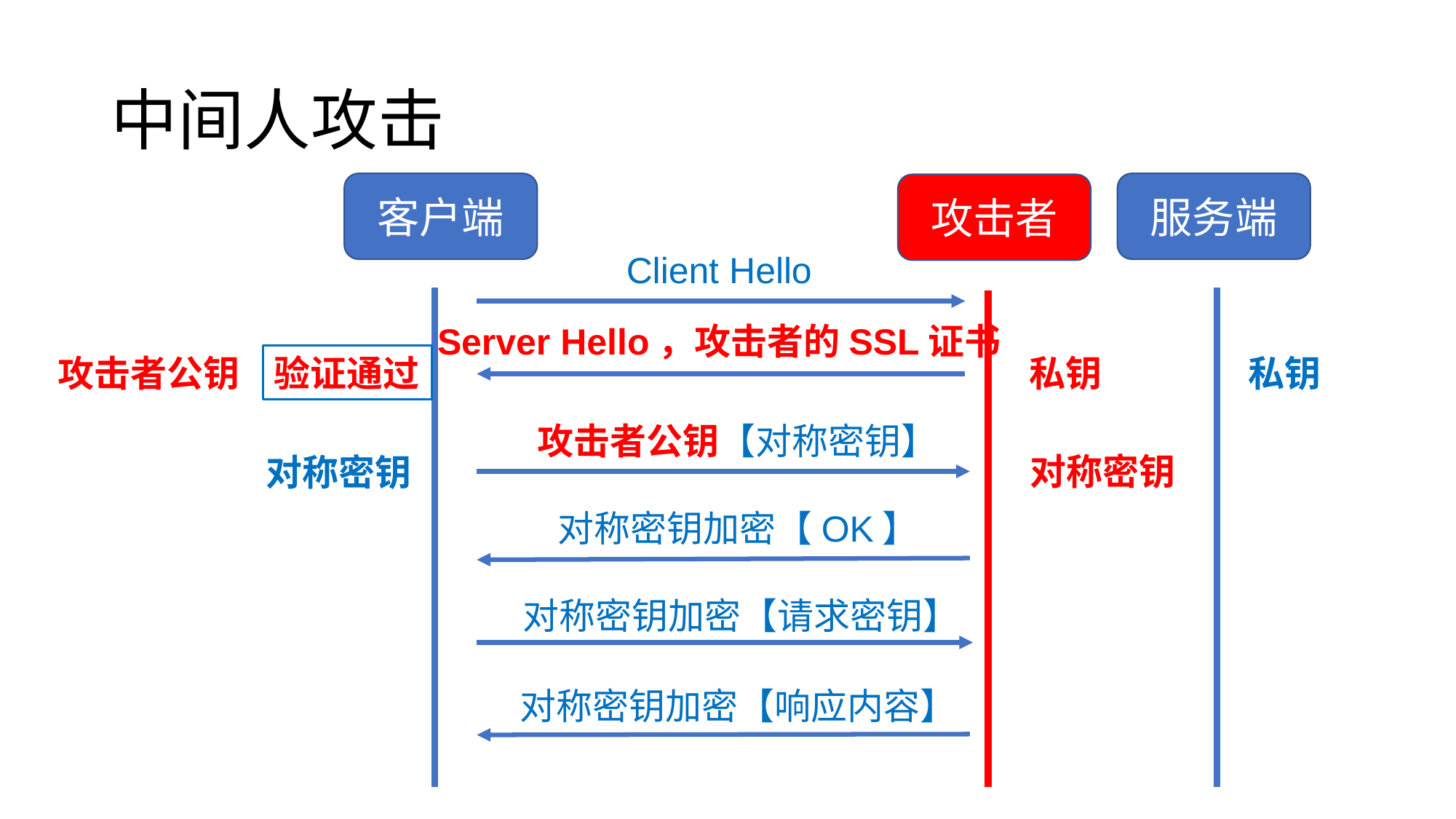

# 中间人攻击
客户端
服务端
攻击者
Client Hello
Server Hello，攻击者的SSL证书
攻击者公钥
私钥
私钥
验证通过

攻击者公钥【对称密钥】
对称密钥
对称密钥
对称密钥加密【OK】
对称密钥加密【请求密钥】
对称密钥加密【响应内容】